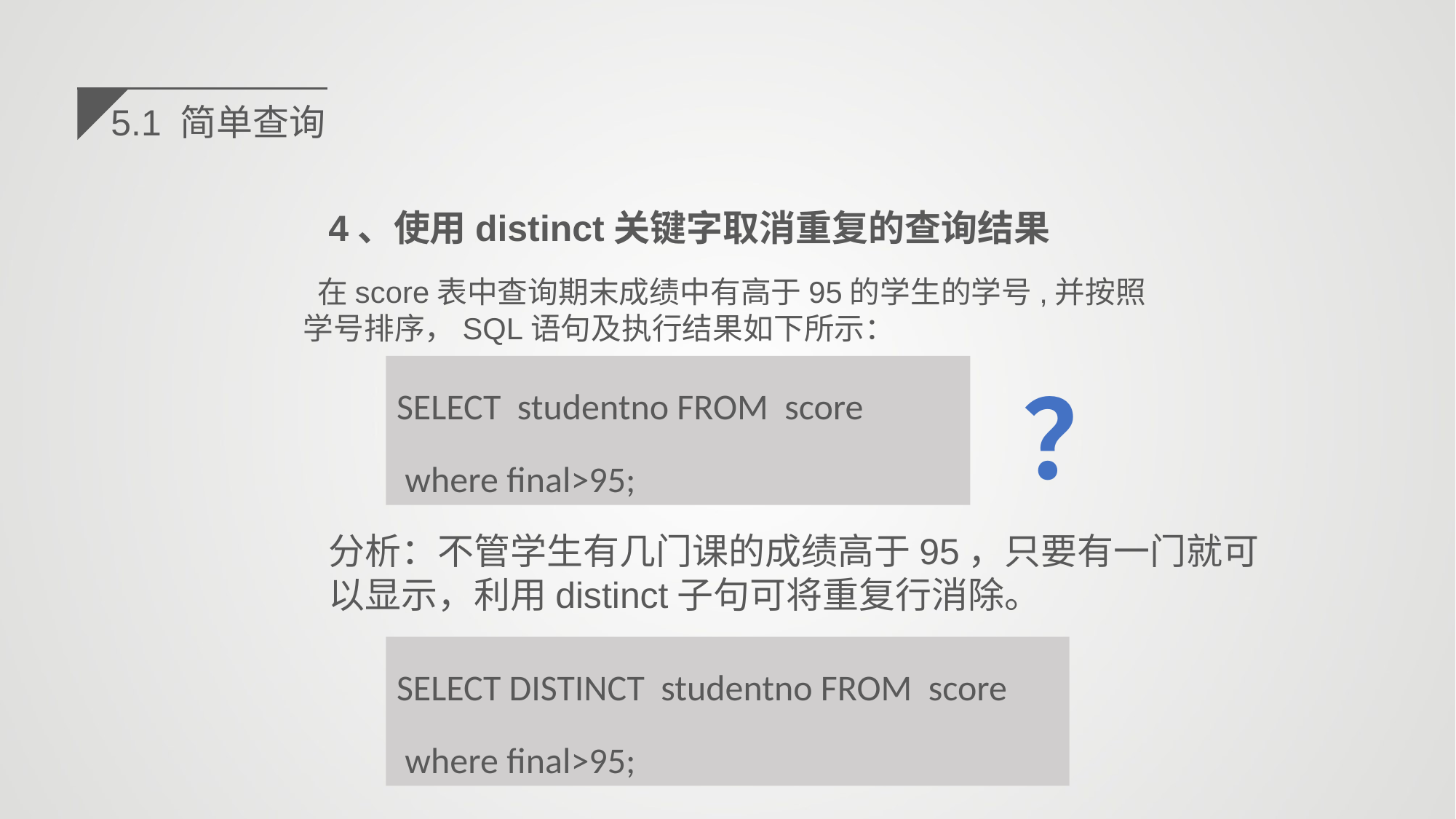

5.1 简单查询

4、使用distinct关键字取消重复的查询结果
 在score表中查询期末成绩中有高于95的学生的学号,并按照学号排序，SQL语句及执行结果如下所示：
SELECT  studentno FROM  score
 where final>95;
？
分析：不管学生有几门课的成绩高于95，只要有一门就可以显示，利用distinct子句可将重复行消除。
SELECT DISTINCT  studentno FROM  score
 where final>95;